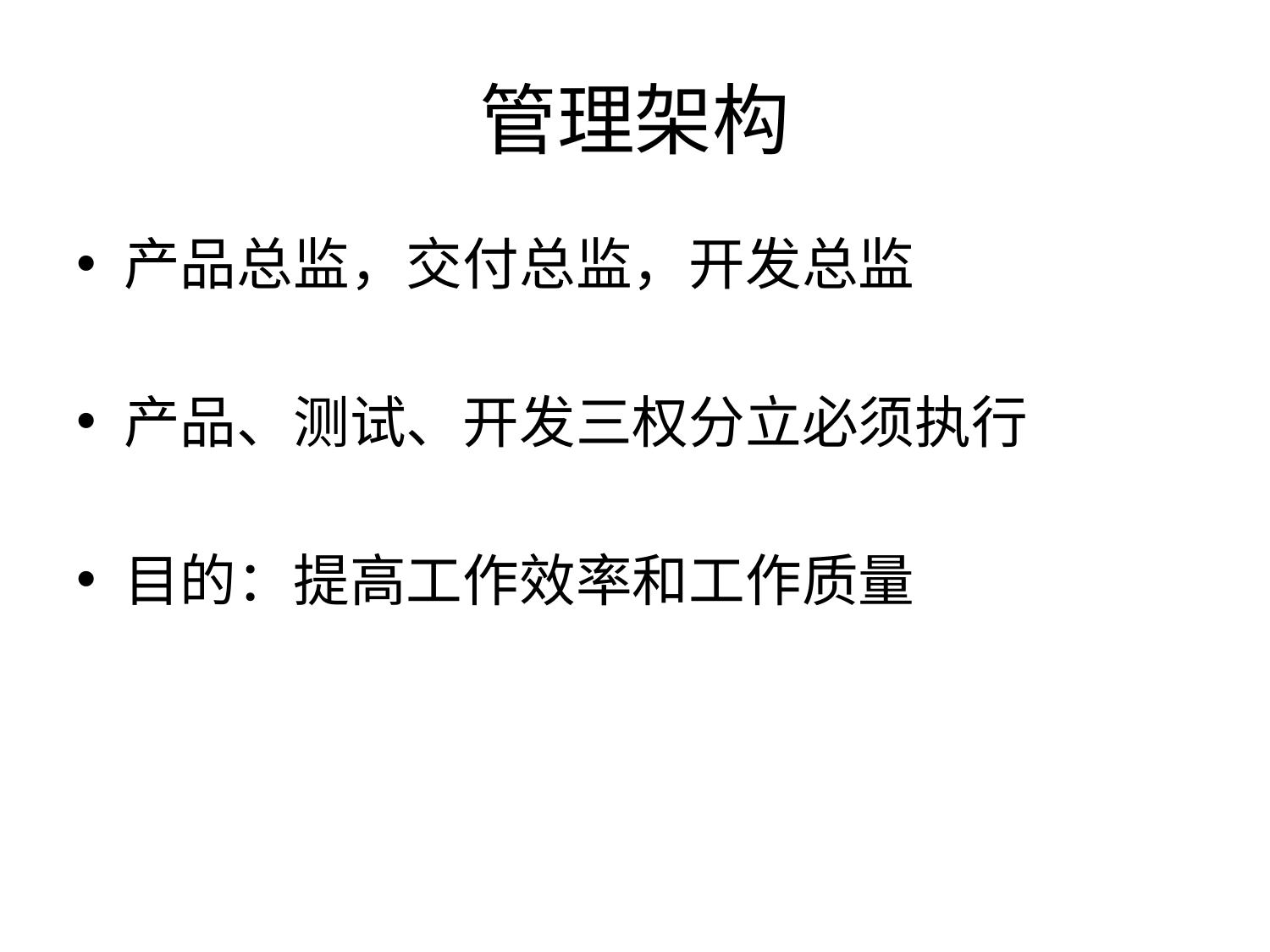

# 管理架构
产品总监，交付总监，开发总监

产品、测试、开发三权分立必须执行

目的：提高工作效率和工作质量